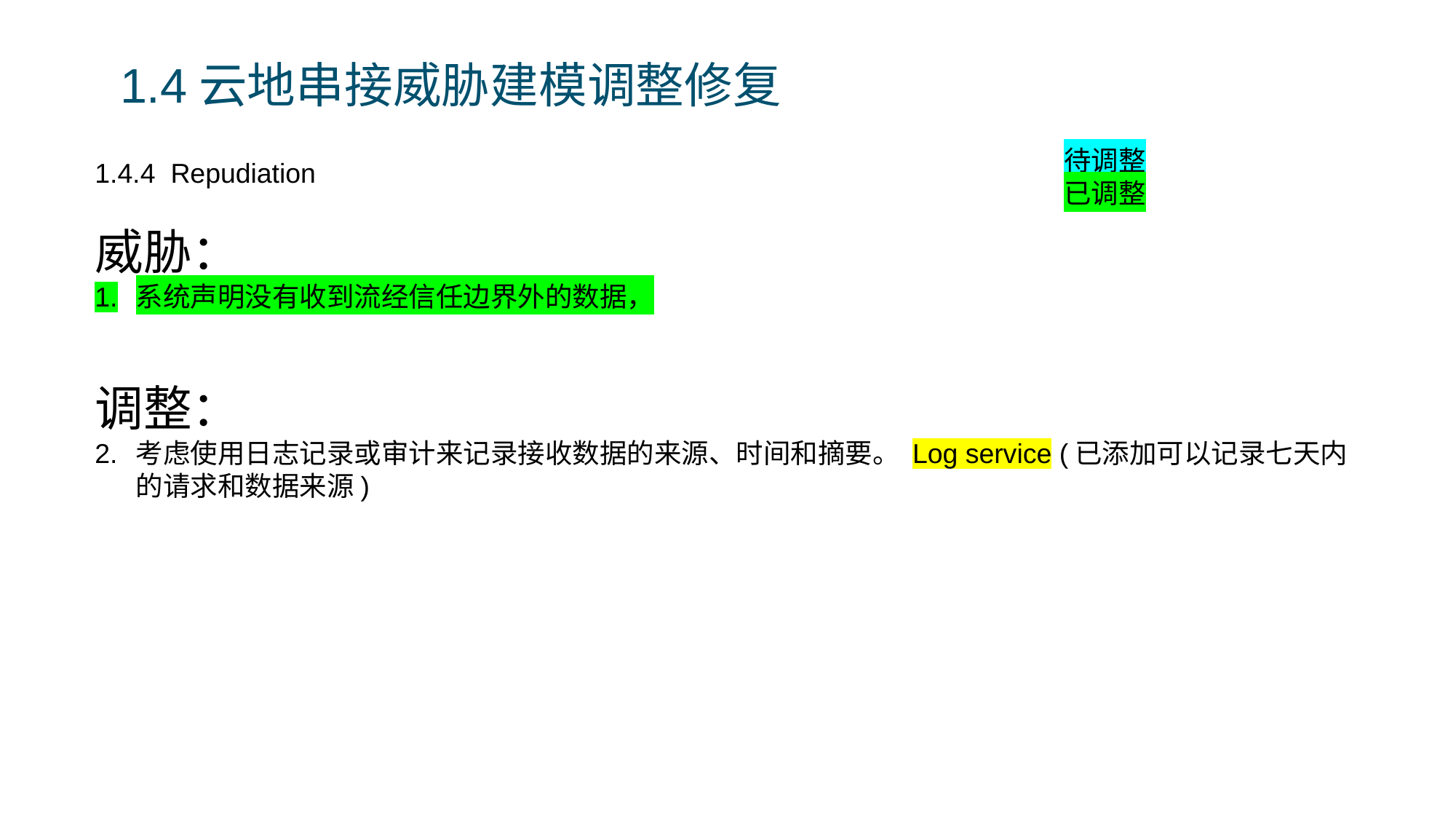

# 1.4云地串接威胁建模调整修复
待调整
已调整
1.4.4  Repudiation

威胁：
系统声明没有收到流经信任边界外的数据，

调整：
考虑使用日志记录或审计来记录接收数据的来源、时间和摘要。 Log service (已添加可以记录七天内的请求和数据来源)

12